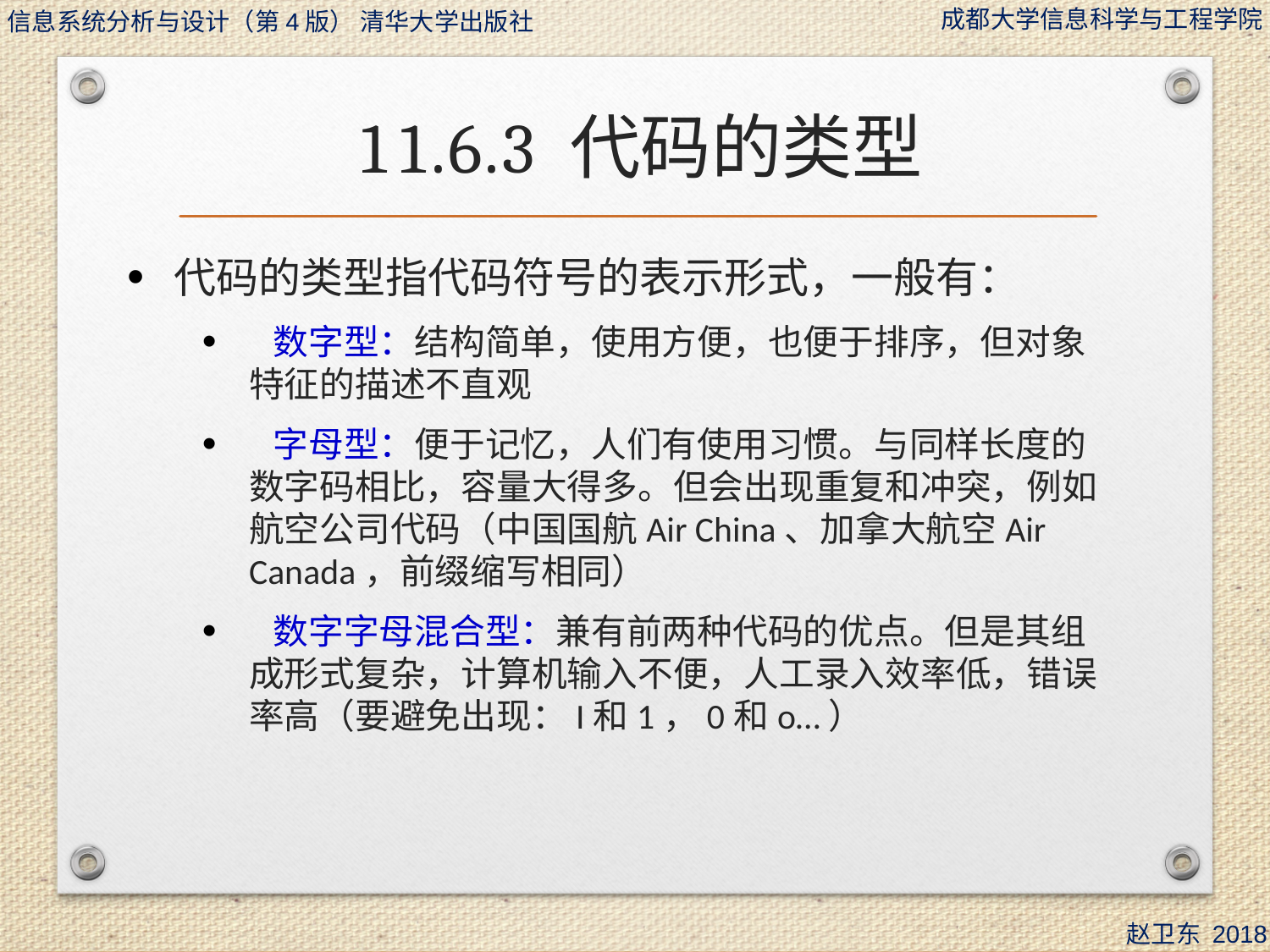

# 11.6.3 代码的类型
代码的类型指代码符号的表示形式，一般有：
  数字型：结构简单，使用方便，也便于排序，但对象特征的描述不直观
  字母型：便于记忆，人们有使用习惯。与同样长度的数字码相比，容量大得多。但会出现重复和冲突，例如航空公司代码（中国国航Air China、加拿大航空Air Canada，前缀缩写相同）
  数字字母混合型：兼有前两种代码的优点。但是其组成形式复杂，计算机输入不便，人工录入效率低，错误率高（要避免出现：I和1，0和o…）